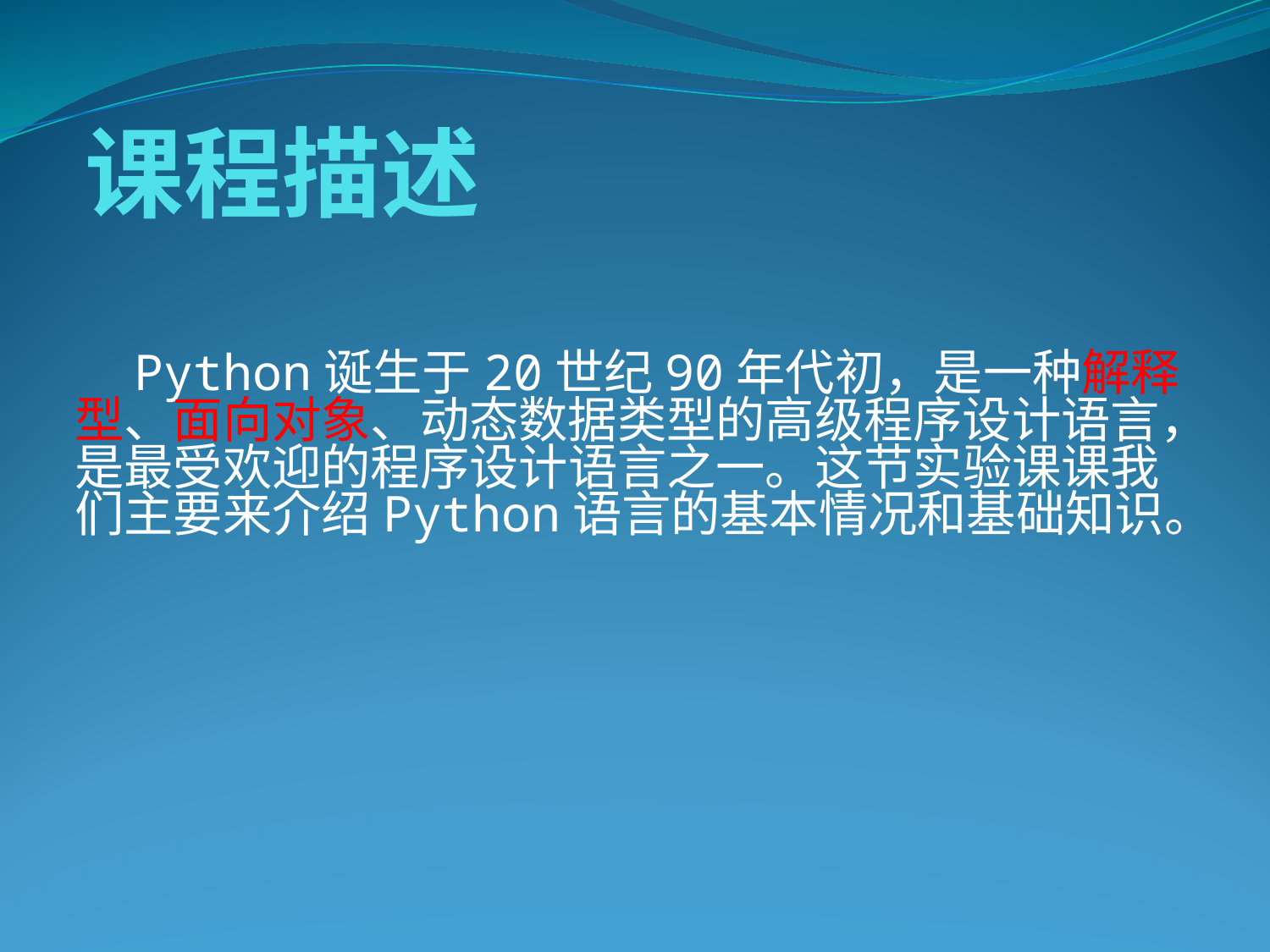

# 课程描述
  Python诞生于20世纪90年代初，是一种解释型、面向对象、动态数据类型的高级程序设计语言，是最受欢迎的程序设计语言之一。这节实验课课我们主要来介绍Python语言的基本情况和基础知识。